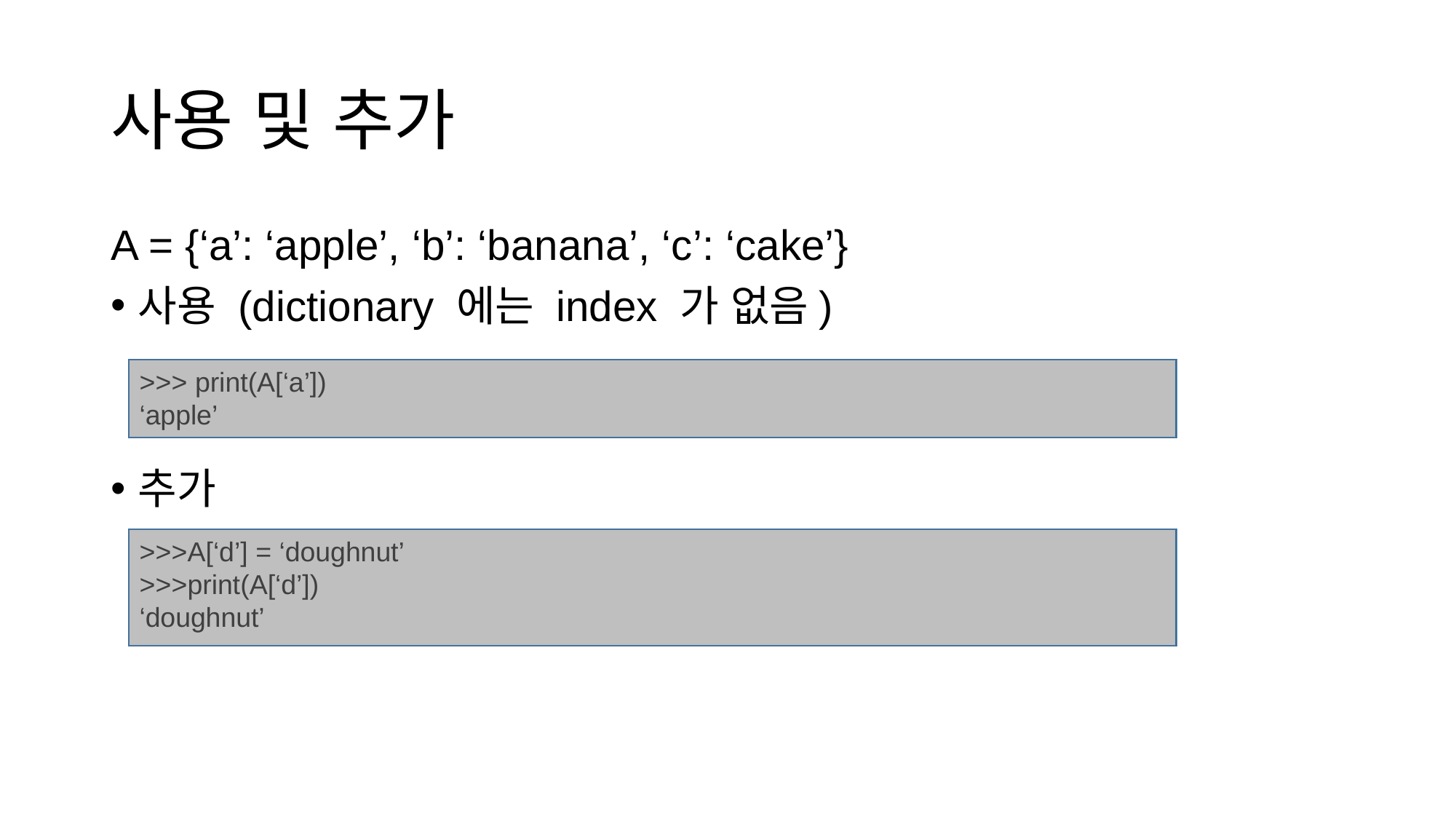

# 사용 및 추가
A = {‘a’: ‘apple’, ‘b’: ‘banana’, ‘c’: ‘cake’}
사용 (dictionary 에는 index 가 없음)

추가

>>> print(A[‘a’])
‘apple’
>>>A[‘d’] = ‘doughnut’
>>>print(A[‘d’])
‘doughnut’